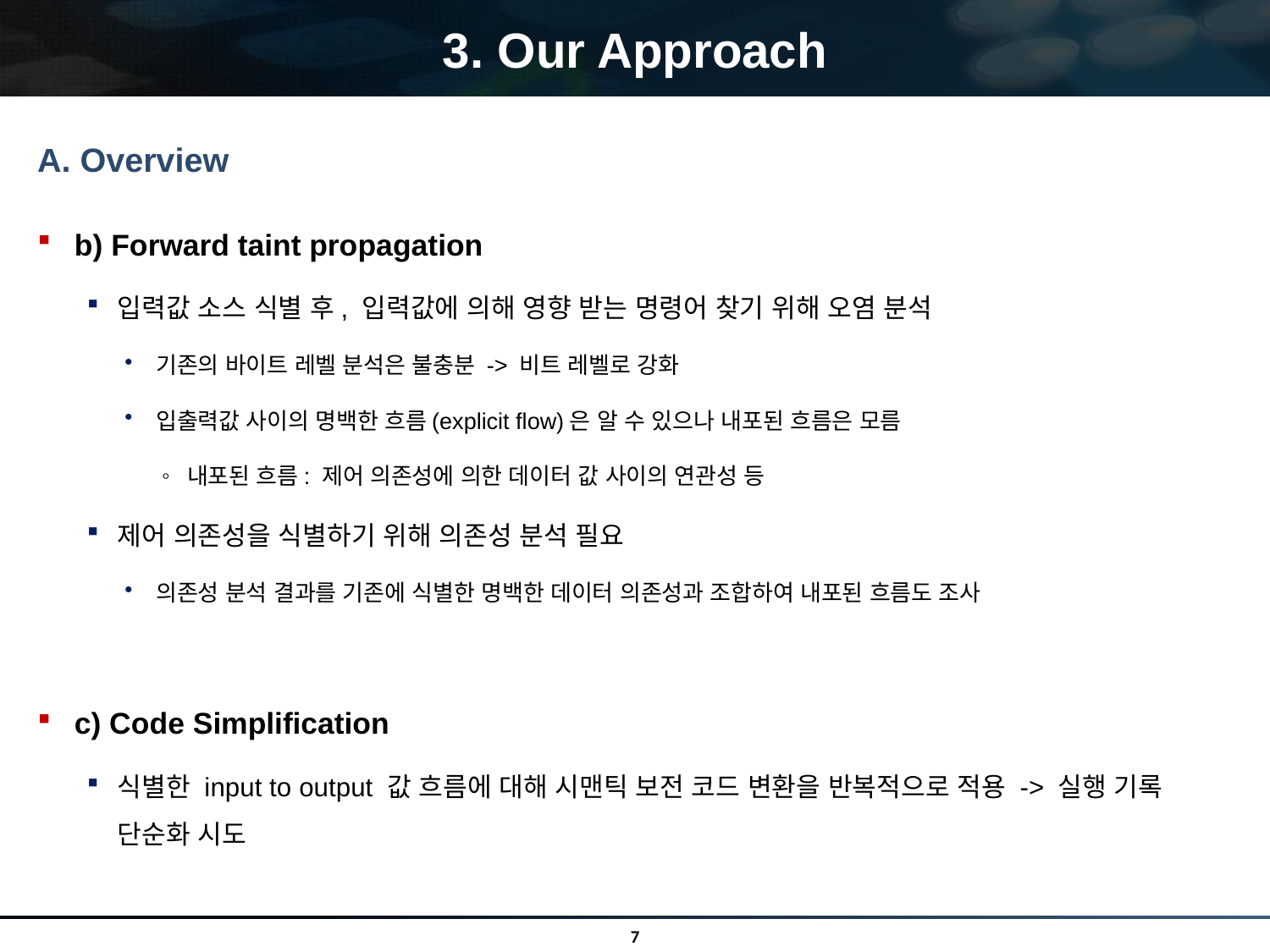

# 3. Our Approach
A. Overview
b) Forward taint propagation
입력값 소스 식별 후, 입력값에 의해 영향 받는 명령어 찾기 위해 오염 분석
기존의 바이트 레벨 분석은 불충분 -> 비트 레벨로 강화
입출력값 사이의 명백한 흐름(explicit flow)은 알 수 있으나 내포된 흐름은 모름
내포된 흐름: 제어 의존성에 의한 데이터 값 사이의 연관성 등
제어 의존성을 식별하기 위해 의존성 분석 필요
의존성 분석 결과를 기존에 식별한 명백한 데이터 의존성과 조합하여 내포된 흐름도 조사

c) Code Simplification
식별한 input to output 값 흐름에 대해 시맨틱 보전 코드 변환을 반복적으로 적용 -> 실행 기록 단순화 시도